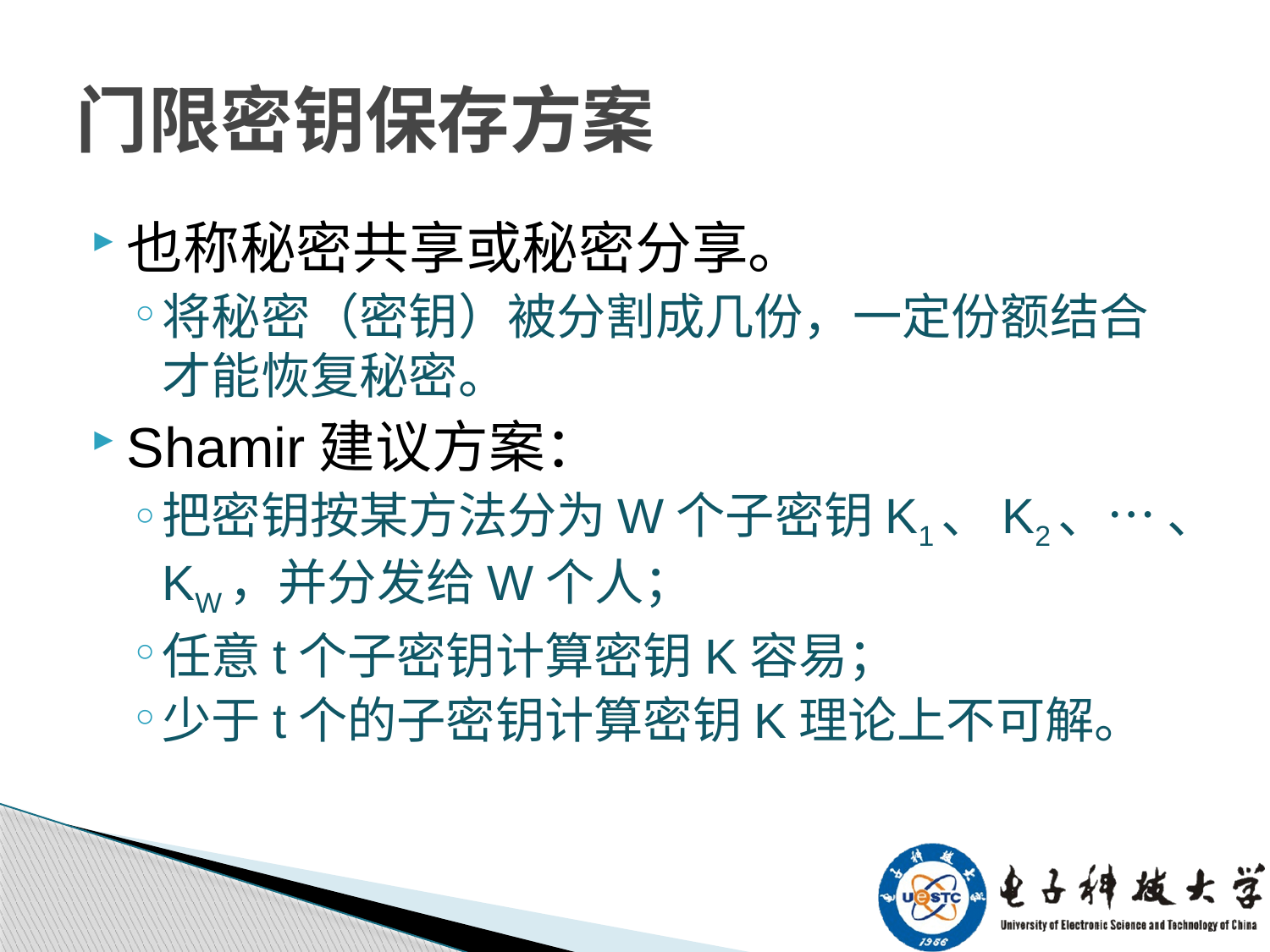

# 门限密钥保存方案
也称秘密共享或秘密分享。
将秘密（密钥）被分割成几份，一定份额结合才能恢复秘密。
Shamir建议方案：
把密钥按某方法分为W个子密钥K1、K2、… 、KW，并分发给W个人；
任意t个子密钥计算密钥K容易；
少于t个的子密钥计算密钥K理论上不可解。